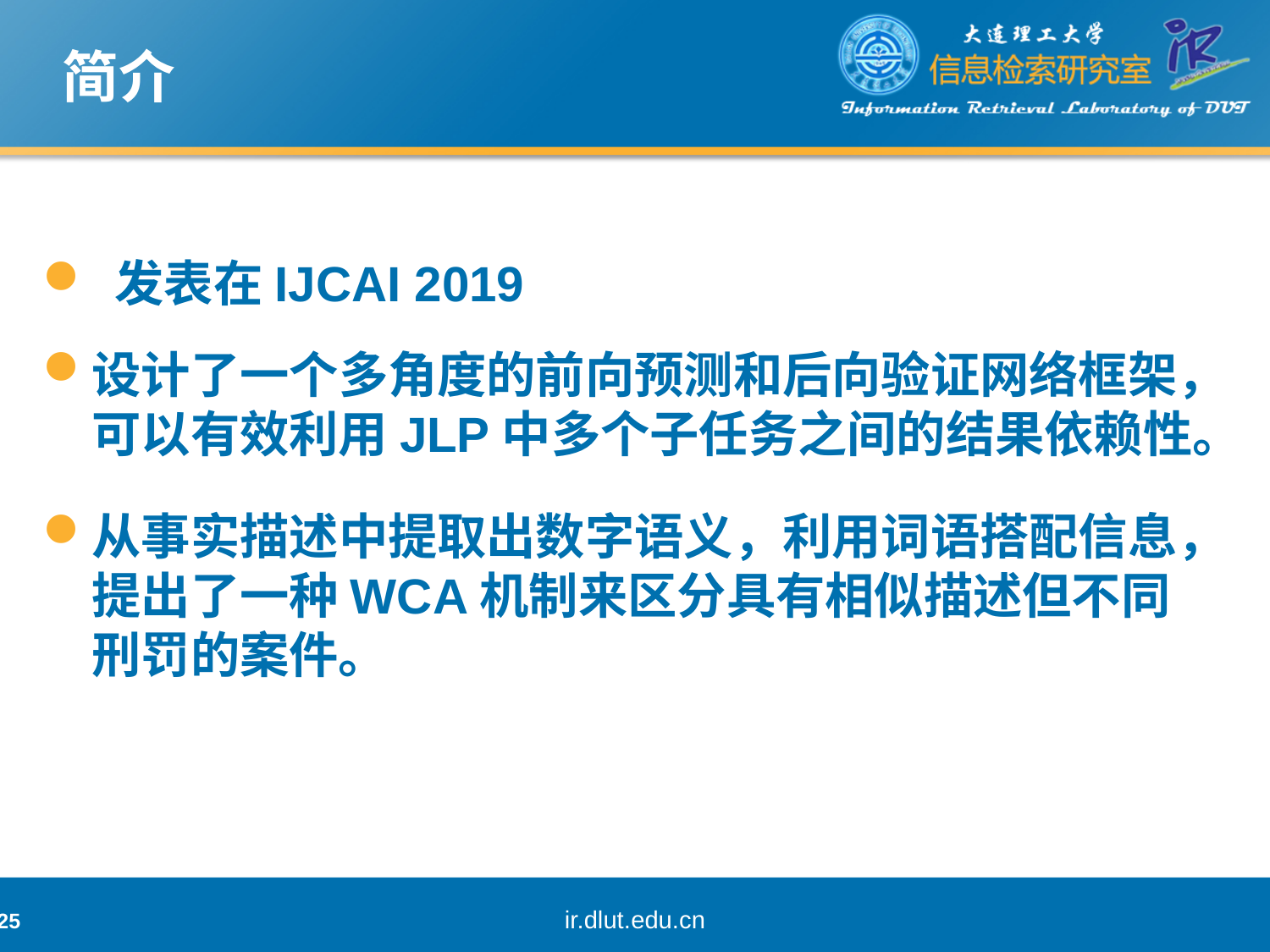

# 简介
 发表在IJCAI 2019
设计了一个多角度的前向预测和后向验证网络框架，可以有效利用JLP中多个子任务之间的结果依赖性。
从事实描述中提取出数字语义，利用词语搭配信息，提出了一种WCA机制来区分具有相似描述但不同刑罚的案件。